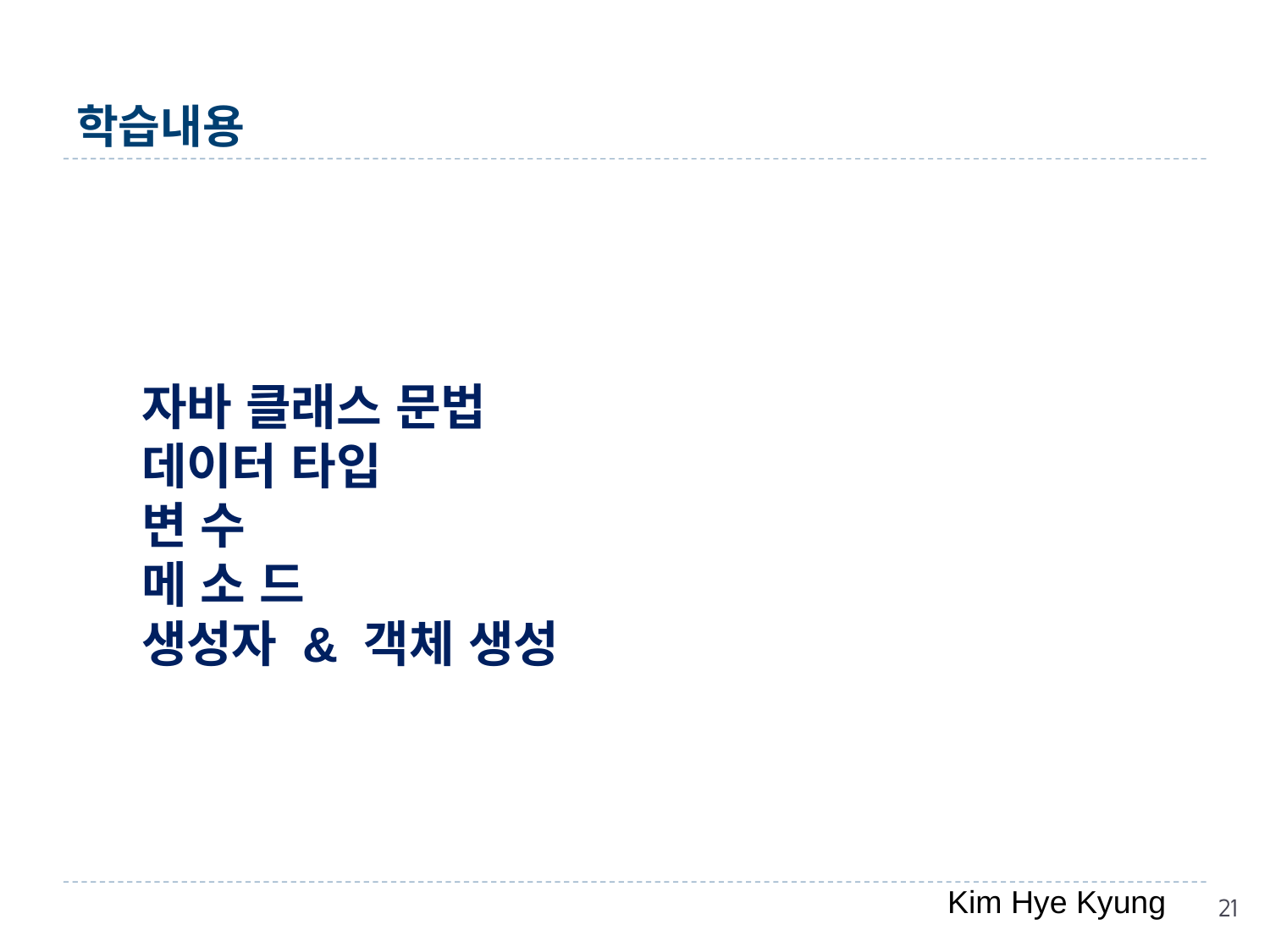

# 학습내용
자바 클래스 문법
데이터 타입
변 수
메 소 드
생성자 & 객체 생성

21